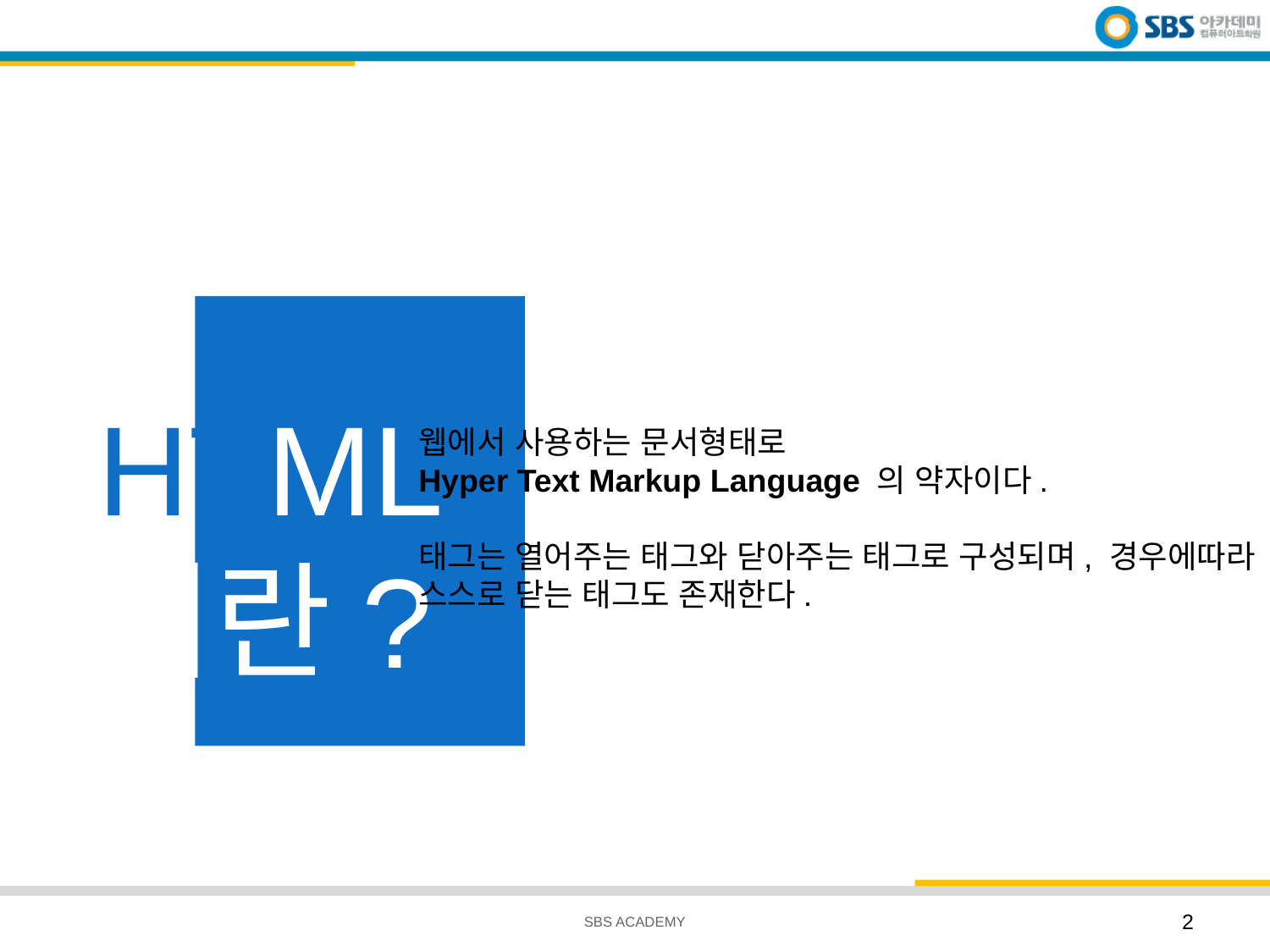

# HTML이란?
웹에서 사용하는 문서형태로
Hyper Text Markup Language 의 약자이다.

태그는 열어주는 태그와 닫아주는 태그로 구성되며, 경우에따라
스스로 닫는 태그도 존재한다.
SBS ACADEMY
2